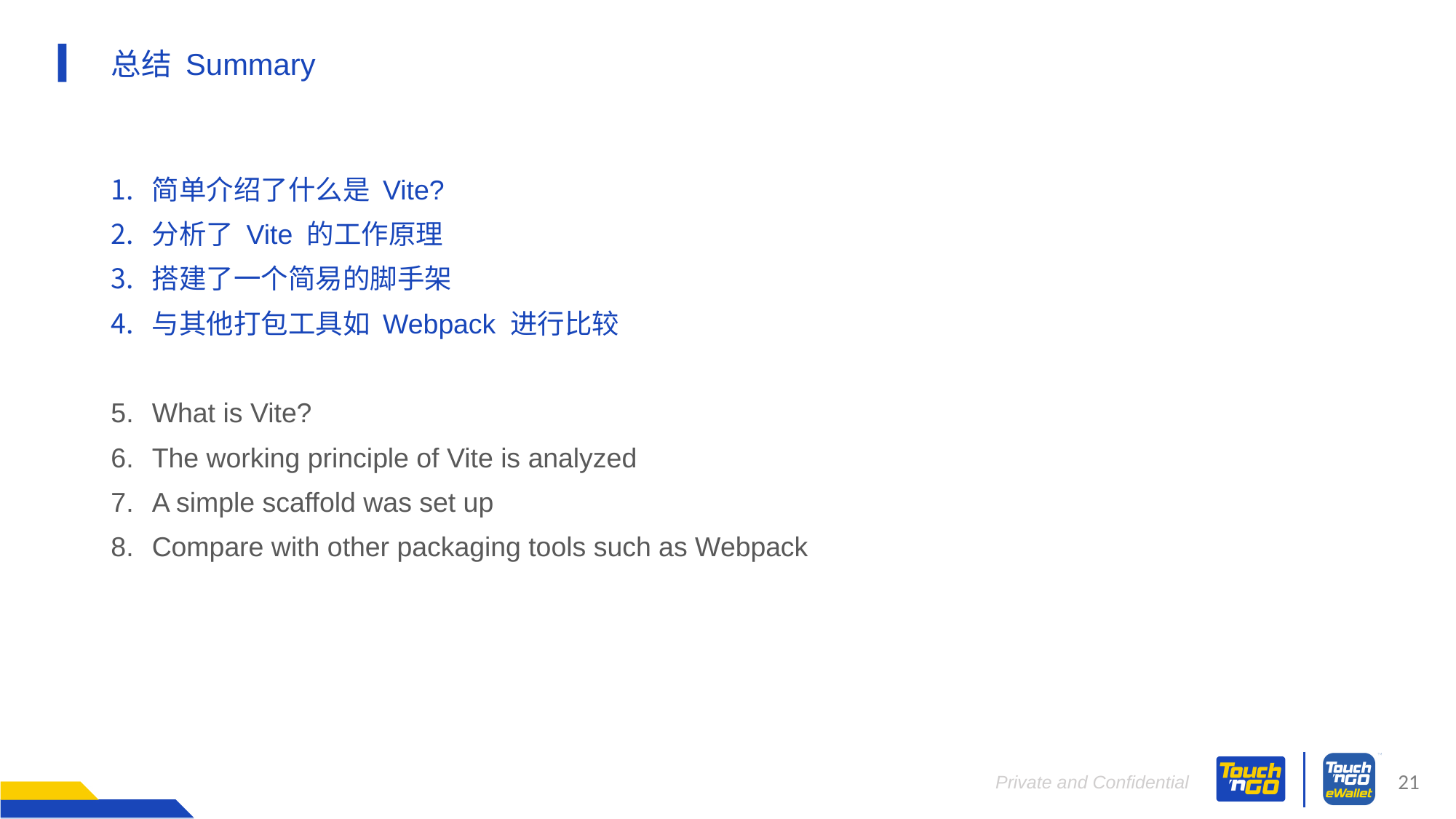

# 总结 Summary
简单介绍了什么是 Vite?
分析了 Vite 的工作原理
搭建了一个简易的脚手架
与其他打包工具如 Webpack 进行比较

What is Vite?
The working principle of Vite is analyzed
A simple scaffold was set up
Compare with other packaging tools such as Webpack